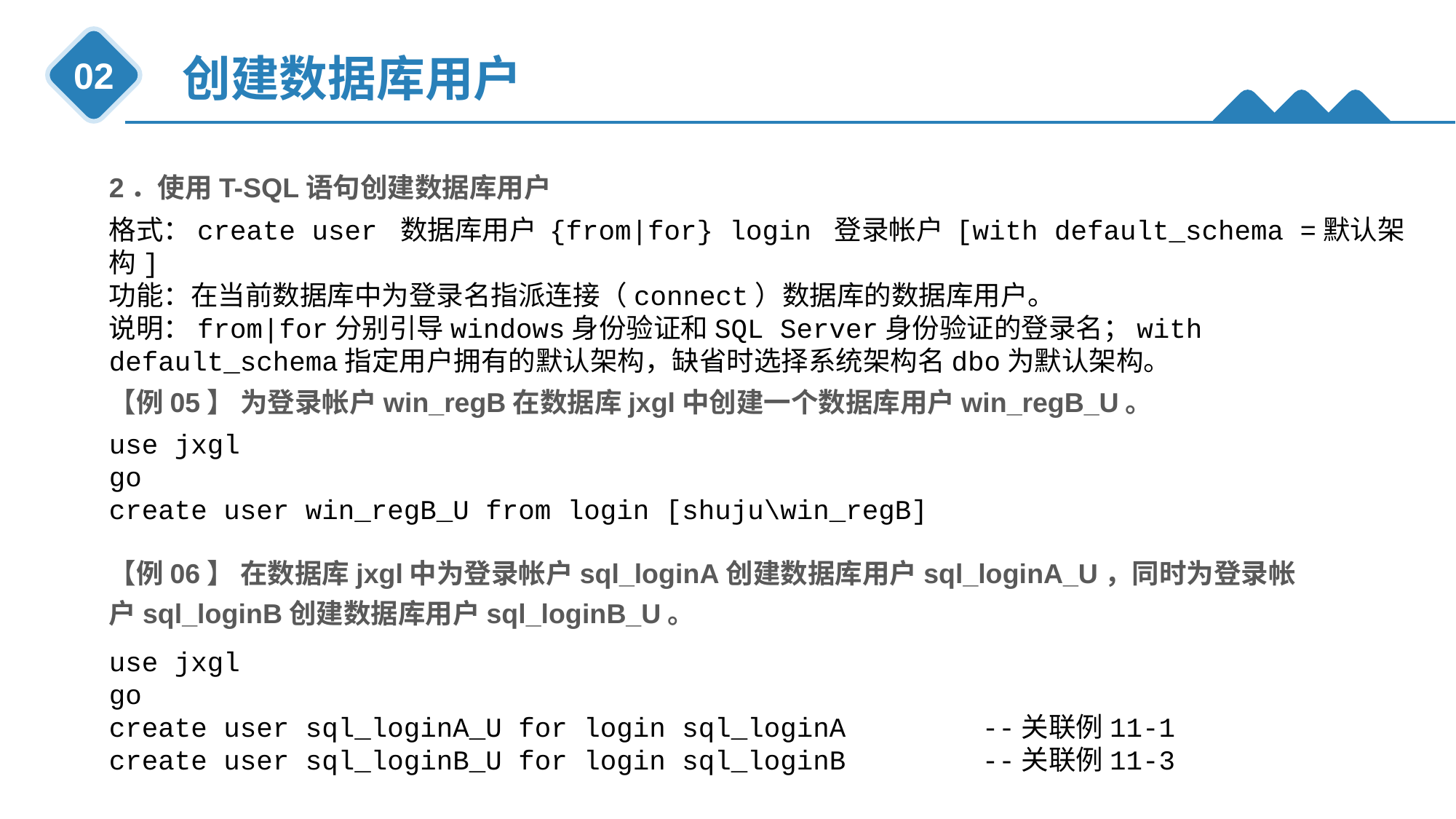

创建数据库用户
02

2．使用T-SQL语句创建数据库用户
格式：create user 数据库用户 {from|for} login 登录帐户 [with default_schema =默认架构]
功能：在当前数据库中为登录名指派连接（connect）数据库的数据库用户。
说明：from|for分别引导windows身份验证和SQL Server身份验证的登录名；with default_schema指定用户拥有的默认架构，缺省时选择系统架构名dbo为默认架构。
【例05】 为登录帐户win_regB在数据库jxgl中创建一个数据库用户win_regB_U。
use jxgl
go
create user win_regB_U from login [shuju\win_regB]
【例06】 在数据库jxgl中为登录帐户sql_loginA创建数据库用户sql_loginA_U，同时为登录帐户sql_loginB创建数据库用户sql_loginB_U。
use jxgl
go
create user sql_loginA_U for login sql_loginA		--关联例11-1
create user sql_loginB_U for login sql_loginB		--关联例11-3